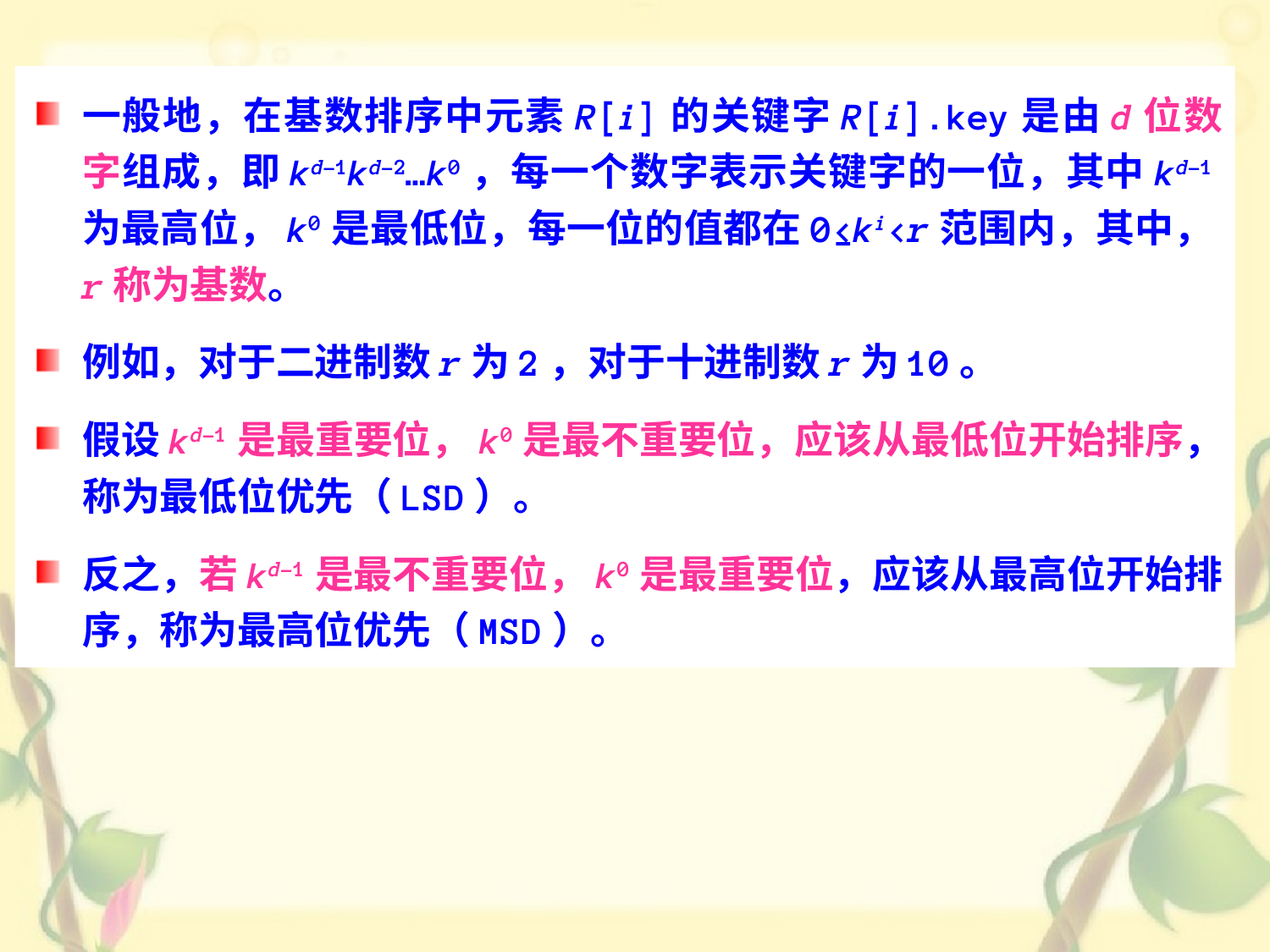

一般地，在基数排序中元素R[i]的关键字R[i].key是由d位数字组成，即kd-1kd-2…k0，每一个数字表示关键字的一位，其中kd-1为最高位，k0是最低位，每一位的值都在0≤ki<r范围内，其中，r称为基数。
例如，对于二进制数r为2，对于十进制数r为10。
假设kd-1是最重要位，k0是最不重要位，应该从最低位开始排序，称为最低位优先（LSD）。
反之，若kd-1是最不重要位，k0是最重要位，应该从最高位开始排序，称为最高位优先（MSD）。